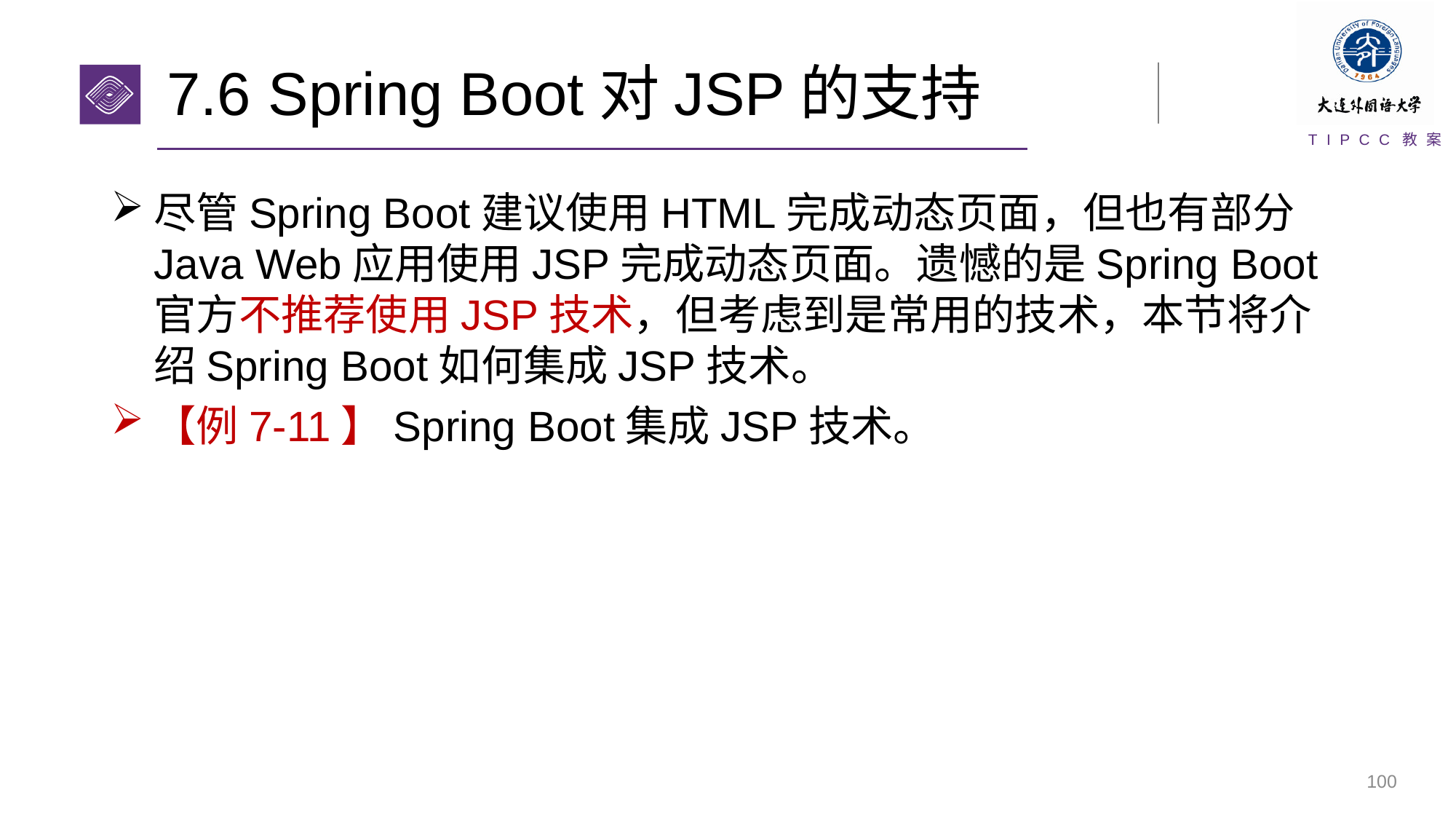

# 7.6 Spring Boot对JSP的支持
尽管Spring Boot建议使用HTML完成动态页面，但也有部分Java Web应用使用JSP完成动态页面。遗憾的是Spring Boot官方不推荐使用JSP技术，但考虑到是常用的技术，本节将介绍Spring Boot如何集成JSP技术。
【例7-11】Spring Boot集成JSP技术。
100